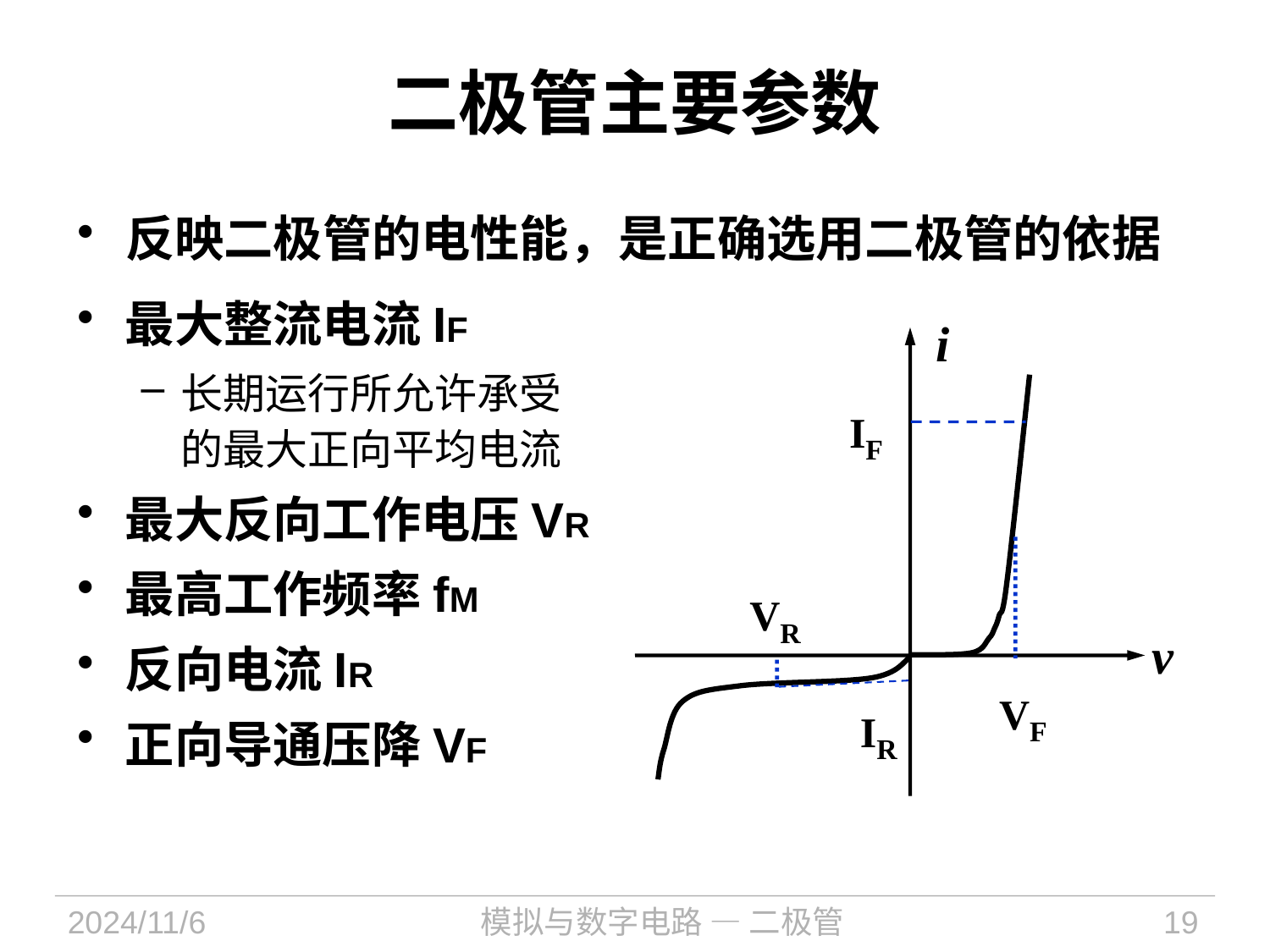

# 二极管主要参数
反映二极管的电性能，是正确选用二极管的依据
最大整流电流IF
长期运行所允许承受的最大正向平均电流
最大反向工作电压VR
最高工作频率fM
反向电流IR
正向导通压降VF
i

IF

VR
v

VF

IR

2024/11/6
模拟与数字电路 — 二极管
19